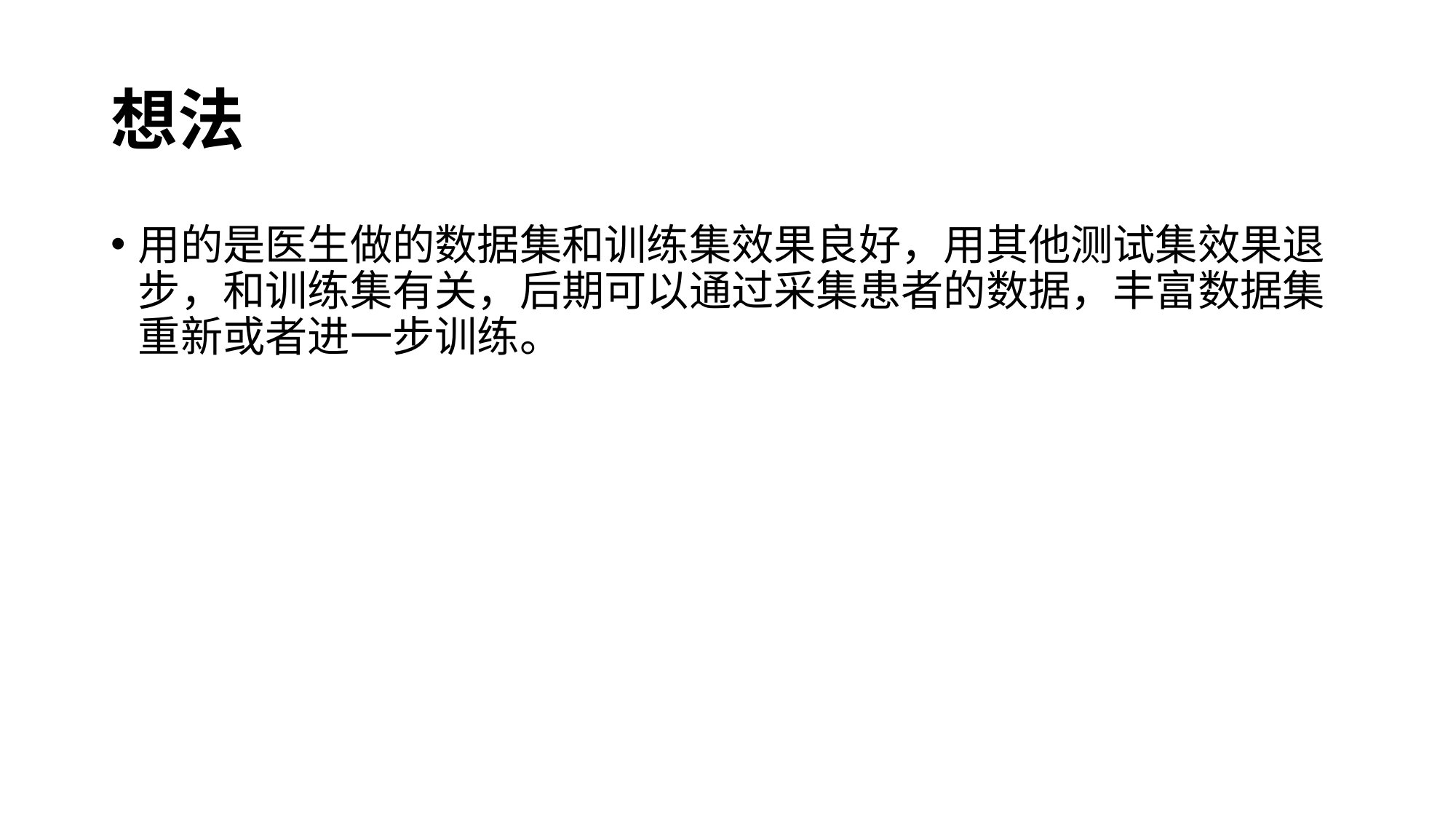

# 想法
用的是医生做的数据集和训练集效果良好，用其他测试集效果退步，和训练集有关，后期可以通过采集患者的数据，丰富数据集重新或者进一步训练。